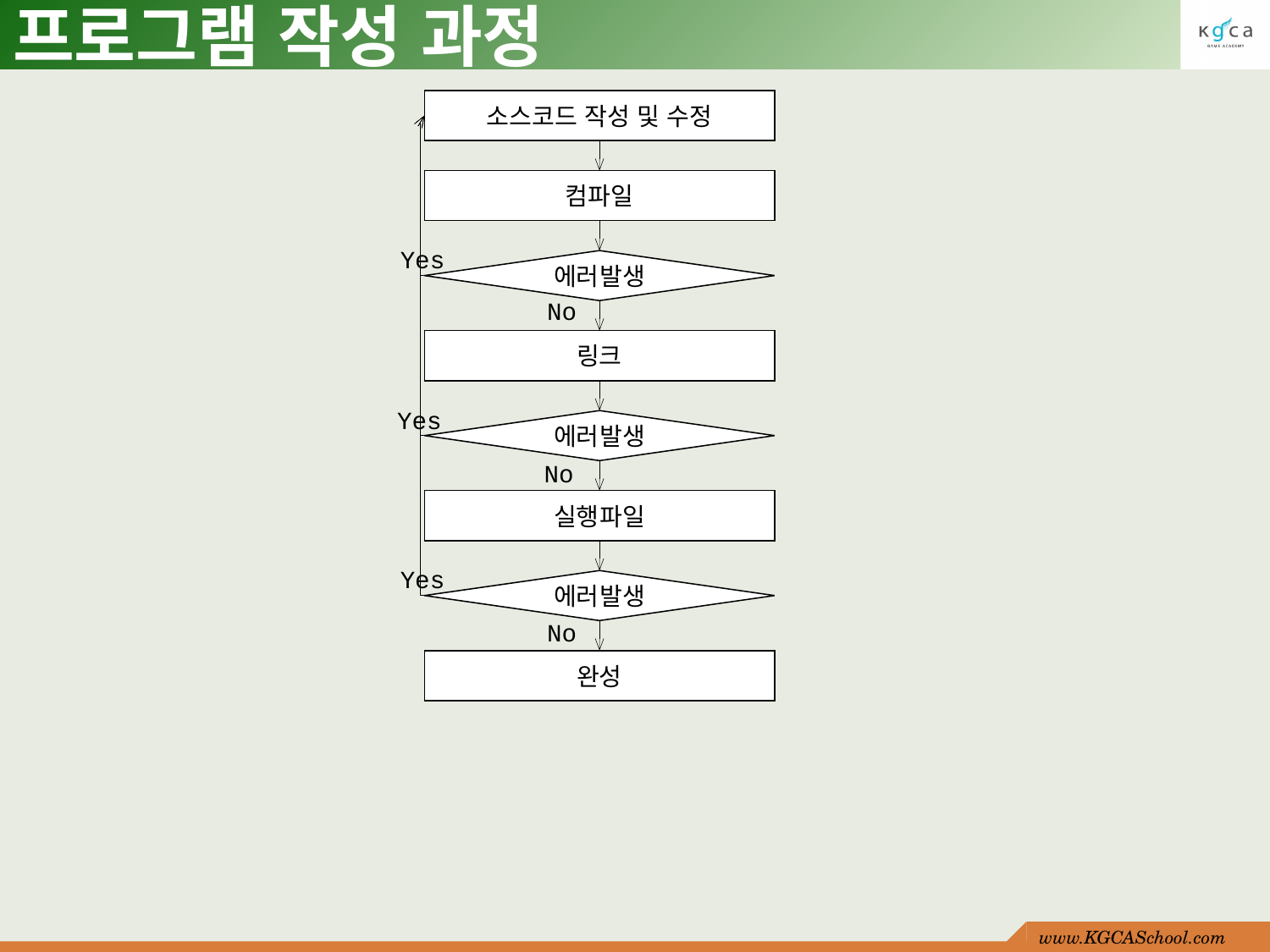

# 프로그램 작성 과정
소스코드 작성 및 수정
컴파일
Yes
에러발생
No
링크
Yes
에러발생
No
실행파일
Yes
에러발생
No
완성